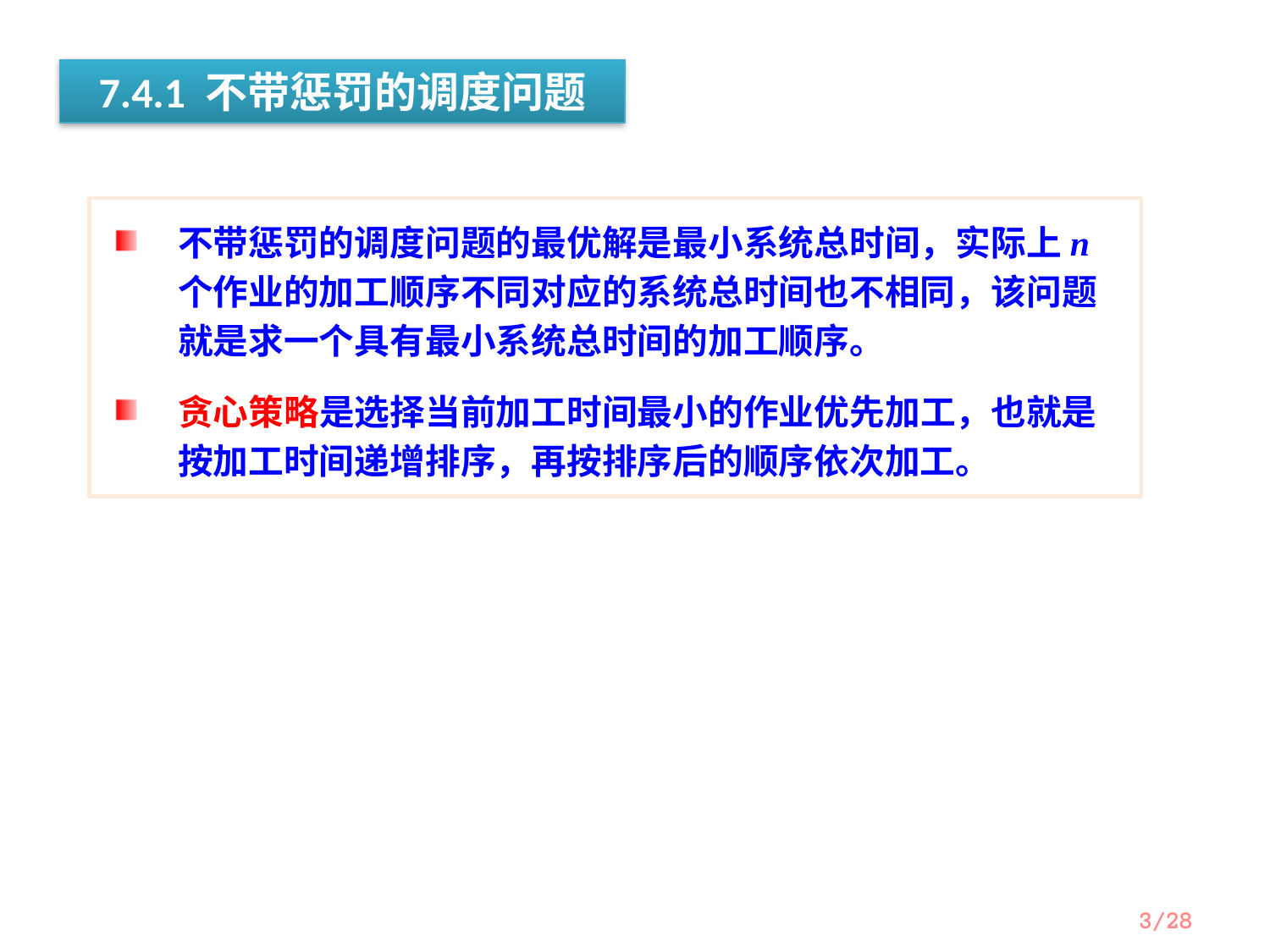

7.4.1 不带惩罚的调度问题
不带惩罚的调度问题的最优解是最小系统总时间，实际上n个作业的加工顺序不同对应的系统总时间也不相同，该问题就是求一个具有最小系统总时间的加工顺序。
贪心策略是选择当前加工时间最小的作业优先加工，也就是按加工时间递增排序，再按排序后的顺序依次加工。
3/28